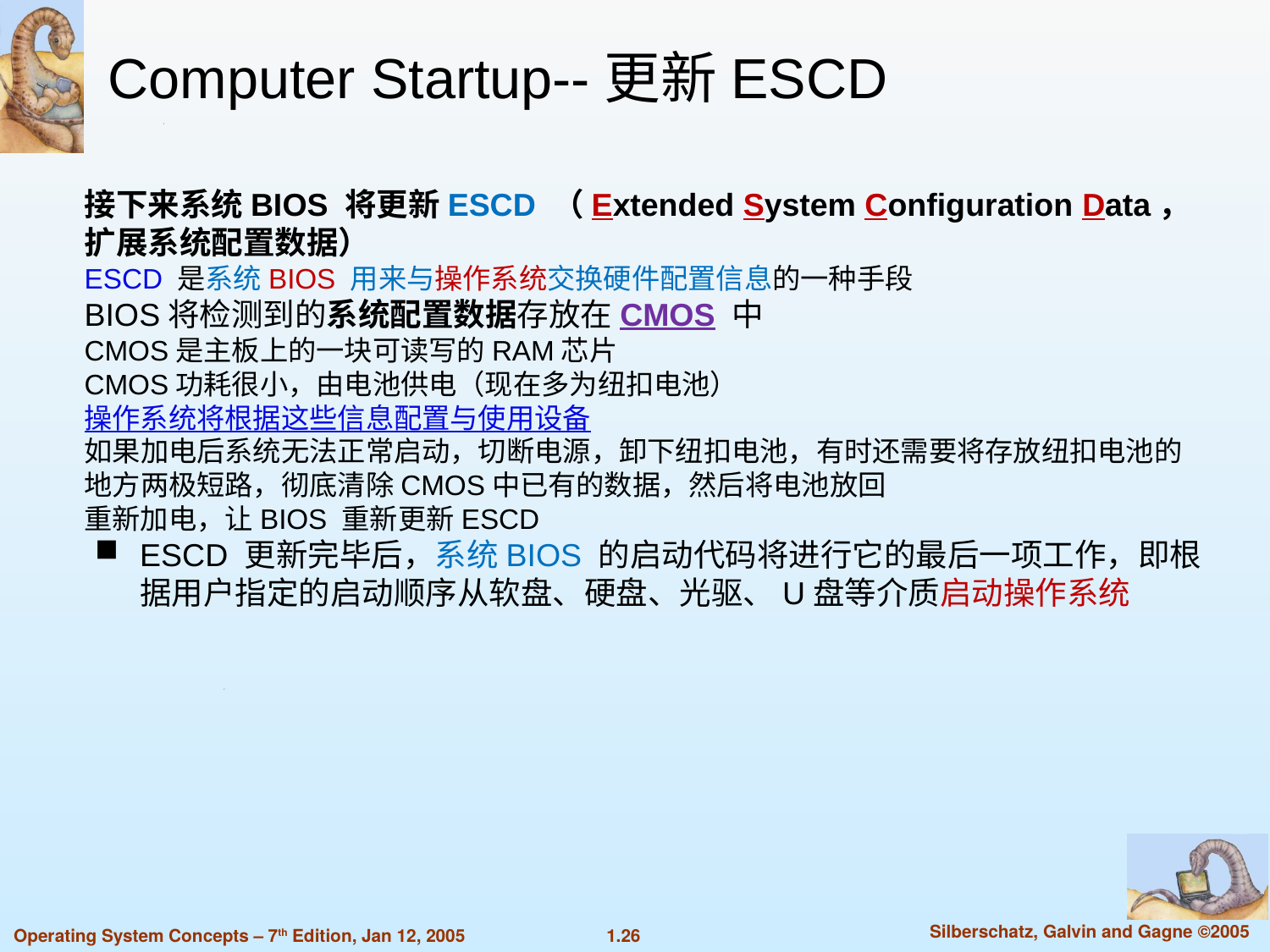

Computer Startup--更新ESCD
接下来系统BIOS 将更新ESCD （Extended System Configuration Data，扩展系统配置数据）
ESCD 是系统BIOS 用来与操作系统交换硬件配置信息的一种手段
BIOS将检测到的系统配置数据存放在CMOS 中
CMOS是主板上的一块可读写的RAM芯片
CMOS功耗很小，由电池供电（现在多为纽扣电池）
操作系统将根据这些信息配置与使用设备
如果加电后系统无法正常启动，切断电源，卸下纽扣电池，有时还需要将存放纽扣电池的地方两极短路，彻底清除CMOS中已有的数据，然后将电池放回
重新加电，让BIOS 重新更新ESCD
ESCD 更新完毕后，系统BIOS 的启动代码将进行它的最后一项工作，即根据用户指定的启动顺序从软盘、硬盘、光驱、U盘等介质启动操作系统